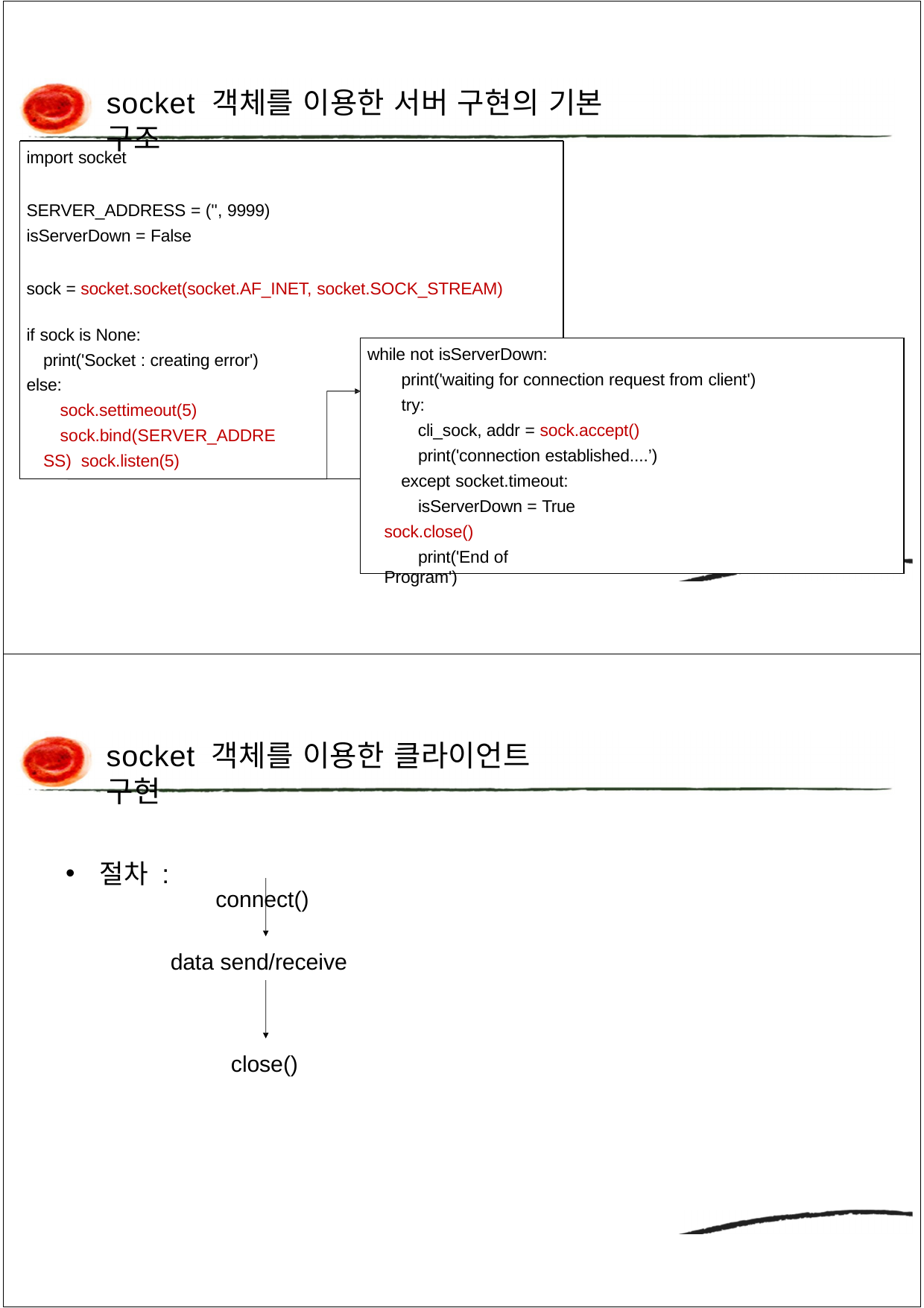

socket 객체를 이용한 서버 구현의 기본 구조

import socket

SERVER_ADDRESS = ('', 9999)
isServerDown = False

sock = socket.socket(socket.AF_INET, socket.SOCK_STREAM)
if sock is None:
print('Socket : creating error')  else:
sock.settimeout(5)
sock.bind(SERVER_ADDRESS)  sock.listen(5)

while not isServerDown:
print('waiting for connection request from client')

try:
cli_sock, addr = sock.accept()  print('connection established....’)
except socket.timeout:
isServerDown = True  sock.close()
print('End of Program')

socket 객체를 이용한 클라이언트 구현

절차 :
connect()

data send/receive

close()